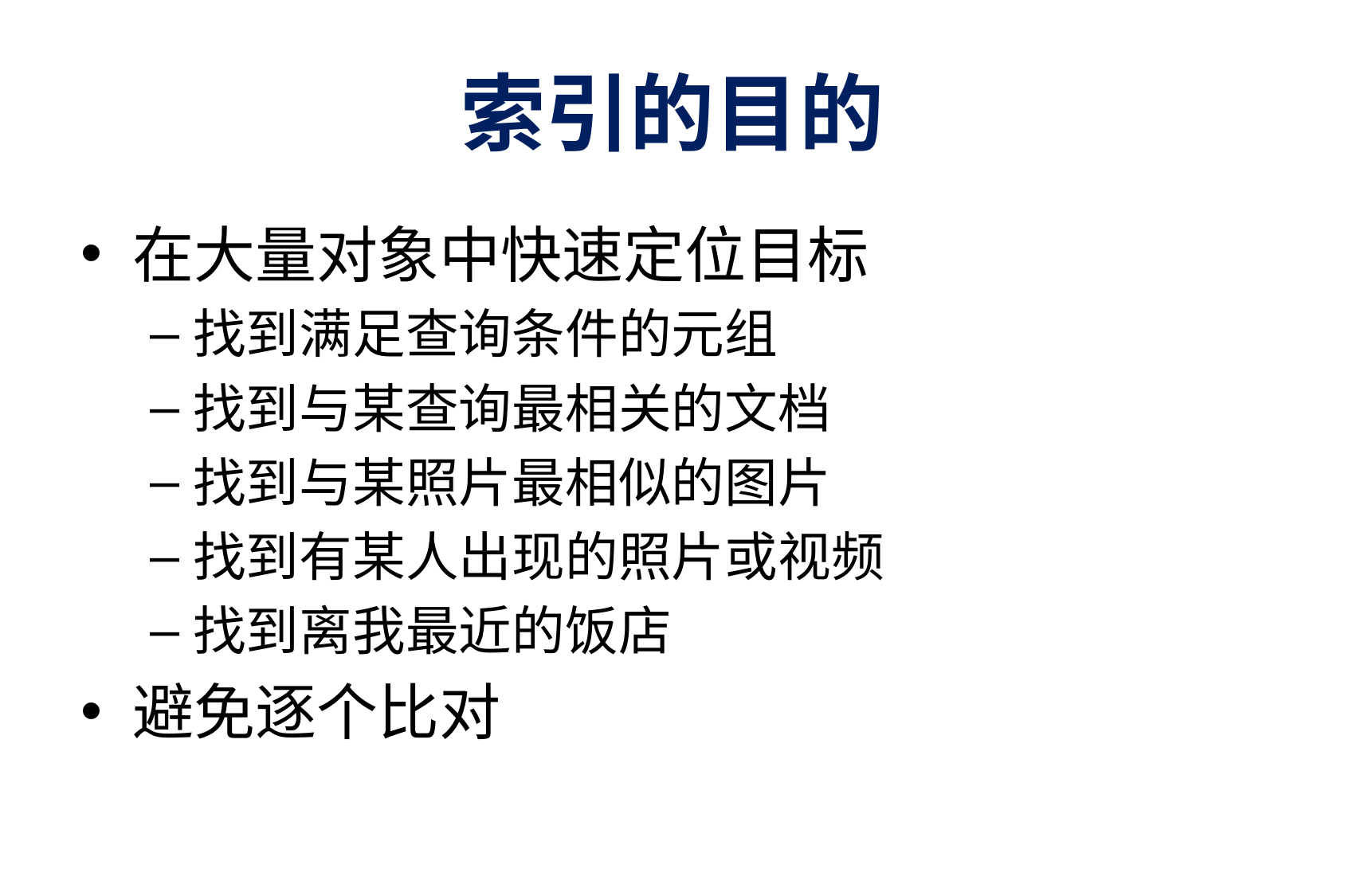

# 索引的目的
在大量对象中快速定位目标
找到满足查询条件的元组
找到与某查询最相关的文档
找到与某照片最相似的图片
找到有某人出现的照片或视频
找到离我最近的饭店
避免逐个比对